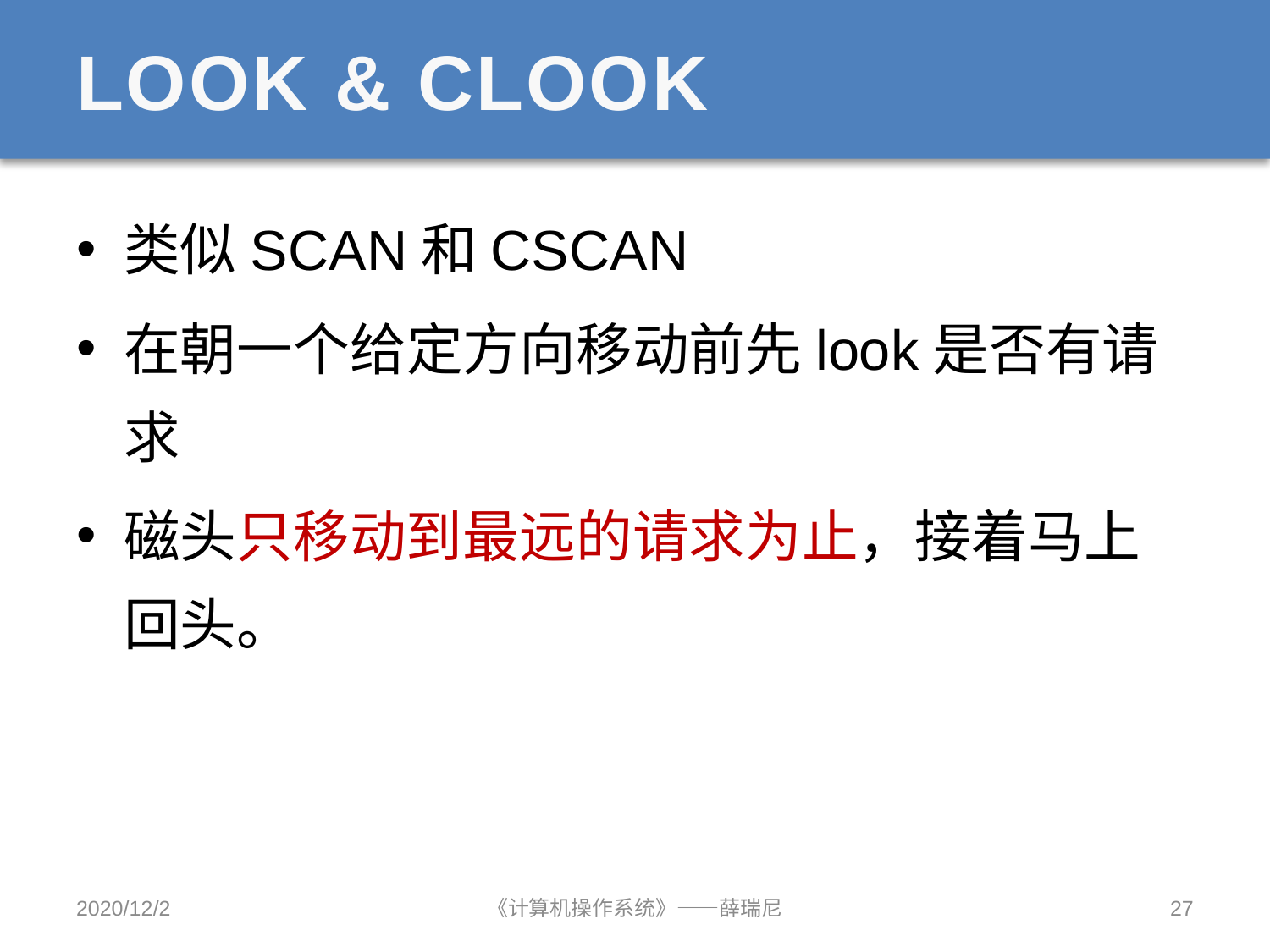

# LOOK & CLOOK
类似SCAN和CSCAN
在朝一个给定方向移动前先look是否有请求
磁头只移动到最远的请求为止，接着马上回头。

2020/12/2
《计算机操作系统》——薛瑞尼
27